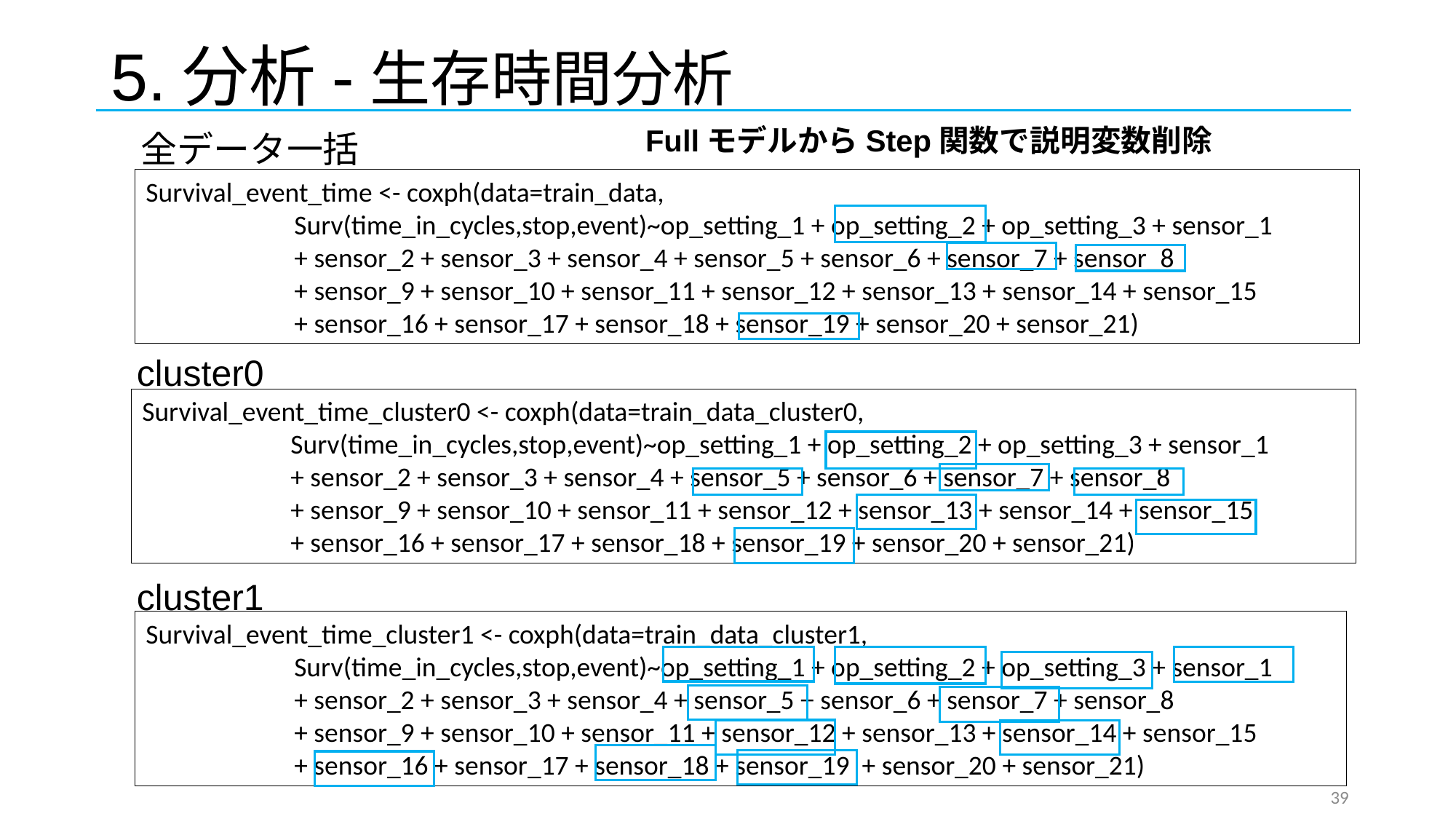

# 5.分析-生存時間分析
FullモデルからStep関数で説明変数削除
全データ一括

Survival_event_time <- coxph(data=train_data,
                        Surv(time_in_cycles,stop,event)~op_setting_1 + op_setting_2 + op_setting_3 + sensor_1
                        + sensor_2 + sensor_3 + sensor_4 + sensor_5 + sensor_6 + sensor_7 + sensor_8
                        + sensor_9 + sensor_10 + sensor_11 + sensor_12 + sensor_13 + sensor_14 + sensor_15
                        + sensor_16 + sensor_17 + sensor_18 + sensor_19 + sensor_20 + sensor_21)

cluster0
Survival_event_time_cluster0 <- coxph(data=train_data_cluster0,
                        Surv(time_in_cycles,stop,event)~op_setting_1 + op_setting_2 + op_setting_3 + sensor_1
                        + sensor_2 + sensor_3 + sensor_4 + sensor_5 + sensor_6 + sensor_7 + sensor_8
                        + sensor_9 + sensor_10 + sensor_11 + sensor_12 + sensor_13 + sensor_14 + sensor_15
                        + sensor_16 + sensor_17 + sensor_18 + sensor_19 + sensor_20 + sensor_21)

cluster1
Survival_event_time_cluster1 <- coxph(data=train_data_cluster1,
                        Surv(time_in_cycles,stop,event)~op_setting_1 + op_setting_2 + op_setting_3 + sensor_1
                        + sensor_2 + sensor_3 + sensor_4 + sensor_5 + sensor_6 + sensor_7 + sensor_8
                        + sensor_9 + sensor_10 + sensor_11 + sensor_12 + sensor_13 + sensor_14 + sensor_15
                        + sensor_16 + sensor_17 + sensor_18 + sensor_19  + sensor_20 + sensor_21)

39